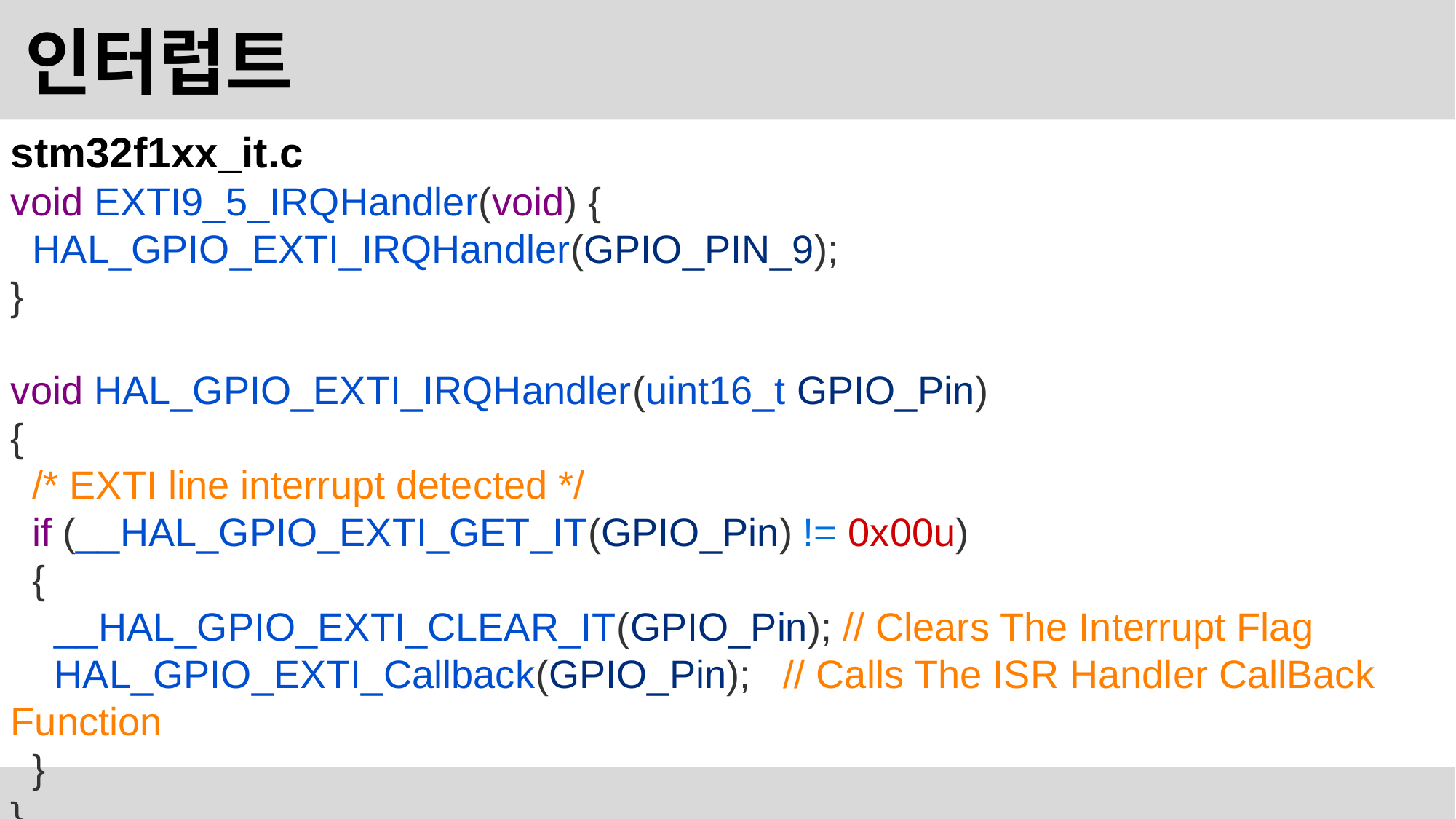

# 인터럽트
stm32f1xx_it.c
void EXTI9_5_IRQHandler(void) {
  HAL_GPIO_EXTI_IRQHandler(GPIO_PIN_9);
}

void HAL_GPIO_EXTI_IRQHandler(uint16_t GPIO_Pin)
{
  /* EXTI line interrupt detected */
  if (__HAL_GPIO_EXTI_GET_IT(GPIO_Pin) != 0x00u)
  {
    __HAL_GPIO_EXTI_CLEAR_IT(GPIO_Pin); // Clears The Interrupt Flag
    HAL_GPIO_EXTI_Callback(GPIO_Pin);   // Calls The ISR Handler CallBack Function
  }
}